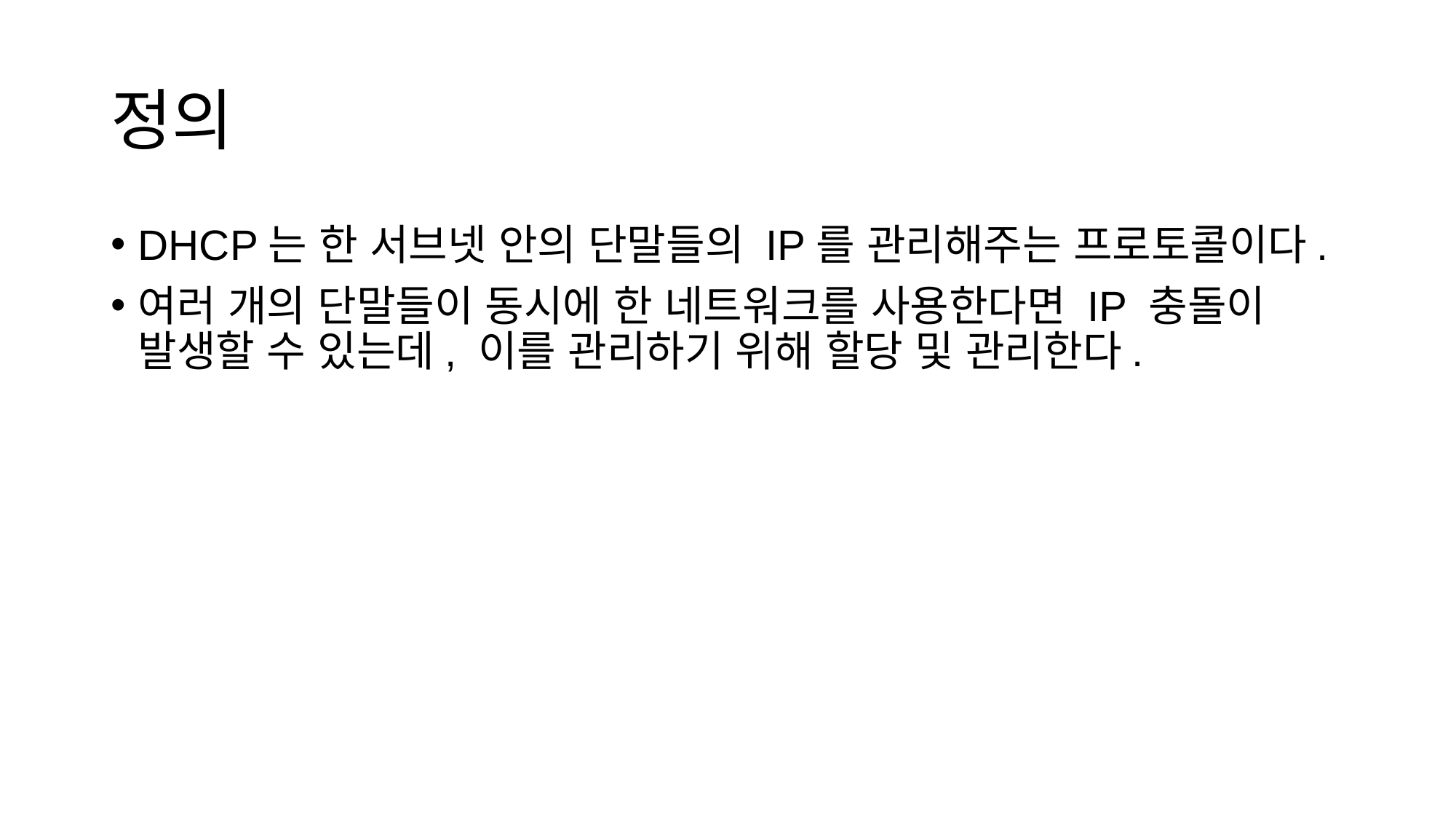

# 정의
DHCP는 한 서브넷 안의 단말들의 IP를 관리해주는 프로토콜이다.
여러 개의 단말들이 동시에 한 네트워크를 사용한다면 IP 충돌이 발생할 수 있는데, 이를 관리하기 위해 할당 및 관리한다.